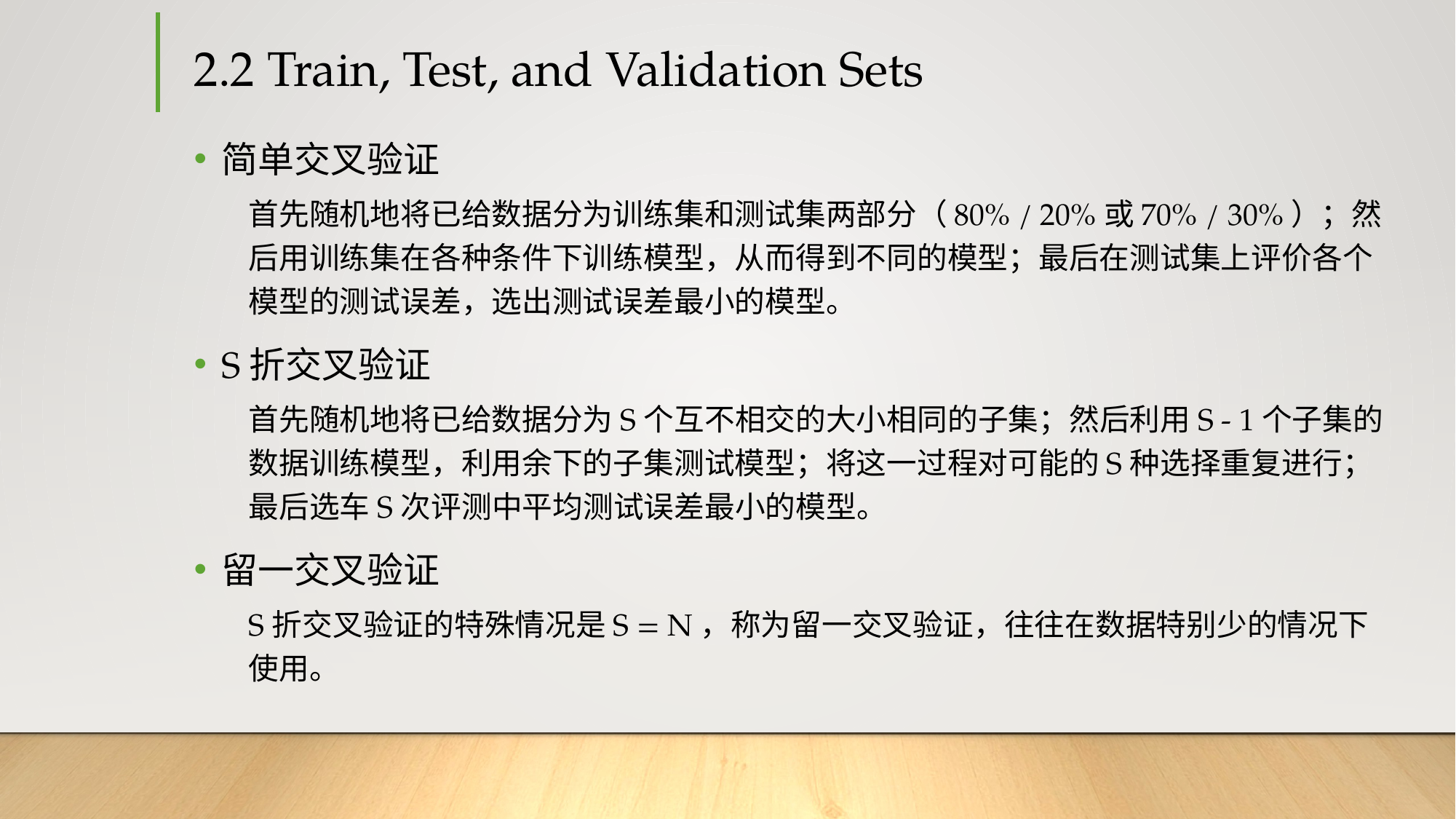

# 2.2 Train, Test, and Validation Sets
简单交叉验证
首先随机地将已给数据分为训练集和测试集两部分（80% / 20%或70% / 30%）；然后用训练集在各种条件下训练模型，从而得到不同的模型；最后在测试集上评价各个模型的测试误差，选出测试误差最小的模型。
S折交叉验证
首先随机地将已给数据分为S个互不相交的大小相同的子集；然后利用S - 1个子集的数据训练模型，利用余下的子集测试模型；将这一过程对可能的S种选择重复进行；最后选车S次评测中平均测试误差最小的模型。
留一交叉验证
S折交叉验证的特殊情况是S = N，称为留一交叉验证，往往在数据特别少的情况下使用。